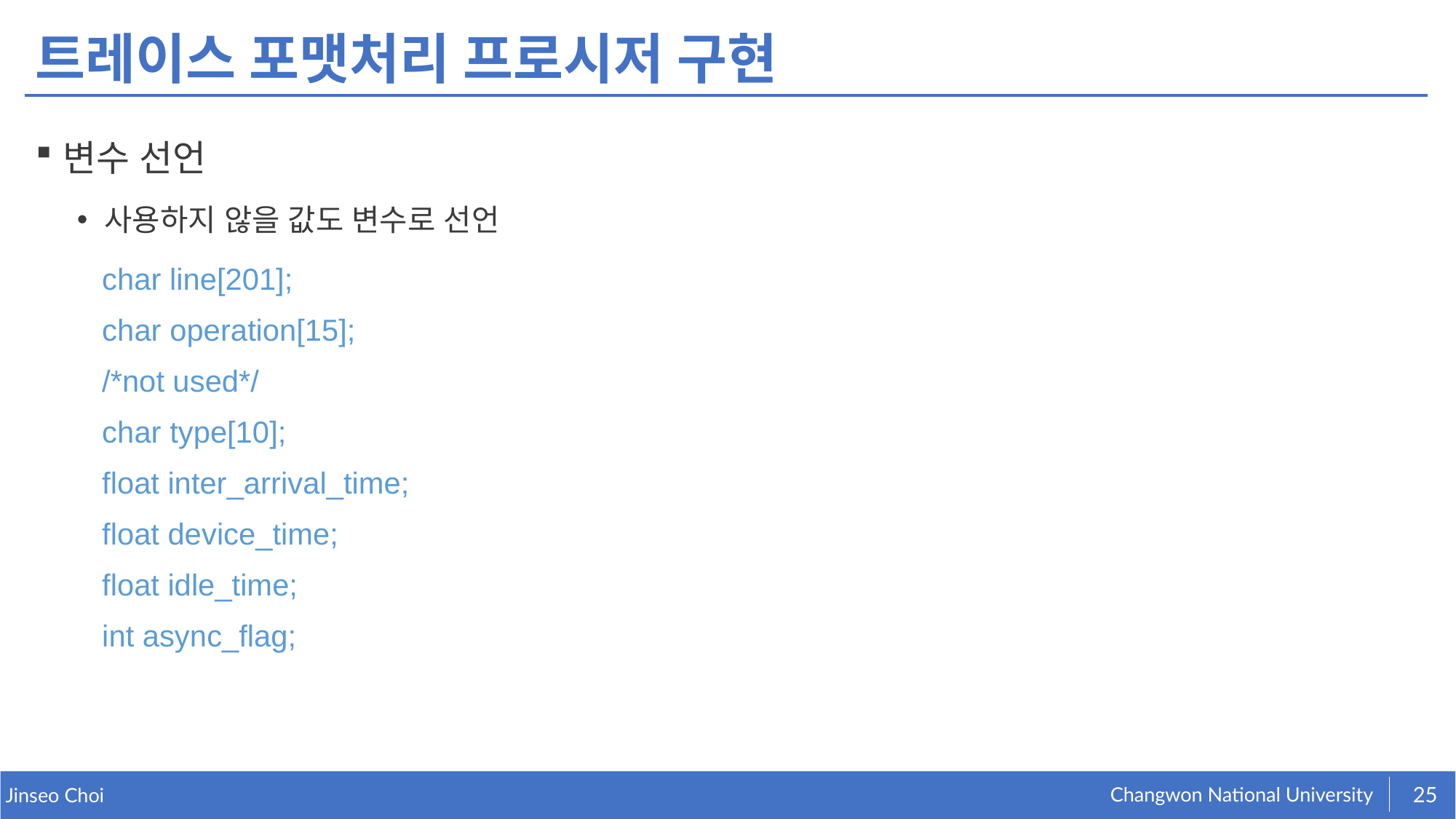

# 트레이스 포맷처리 프로시저 구현
변수 선언
사용하지 않을 값도 변수로 선언
   char line[201];
   char operation[15];
   /*not used*/
   char type[10];
   float inter_arrival_time;
   float device_time;
   float idle_time;
   int async_flag;

25